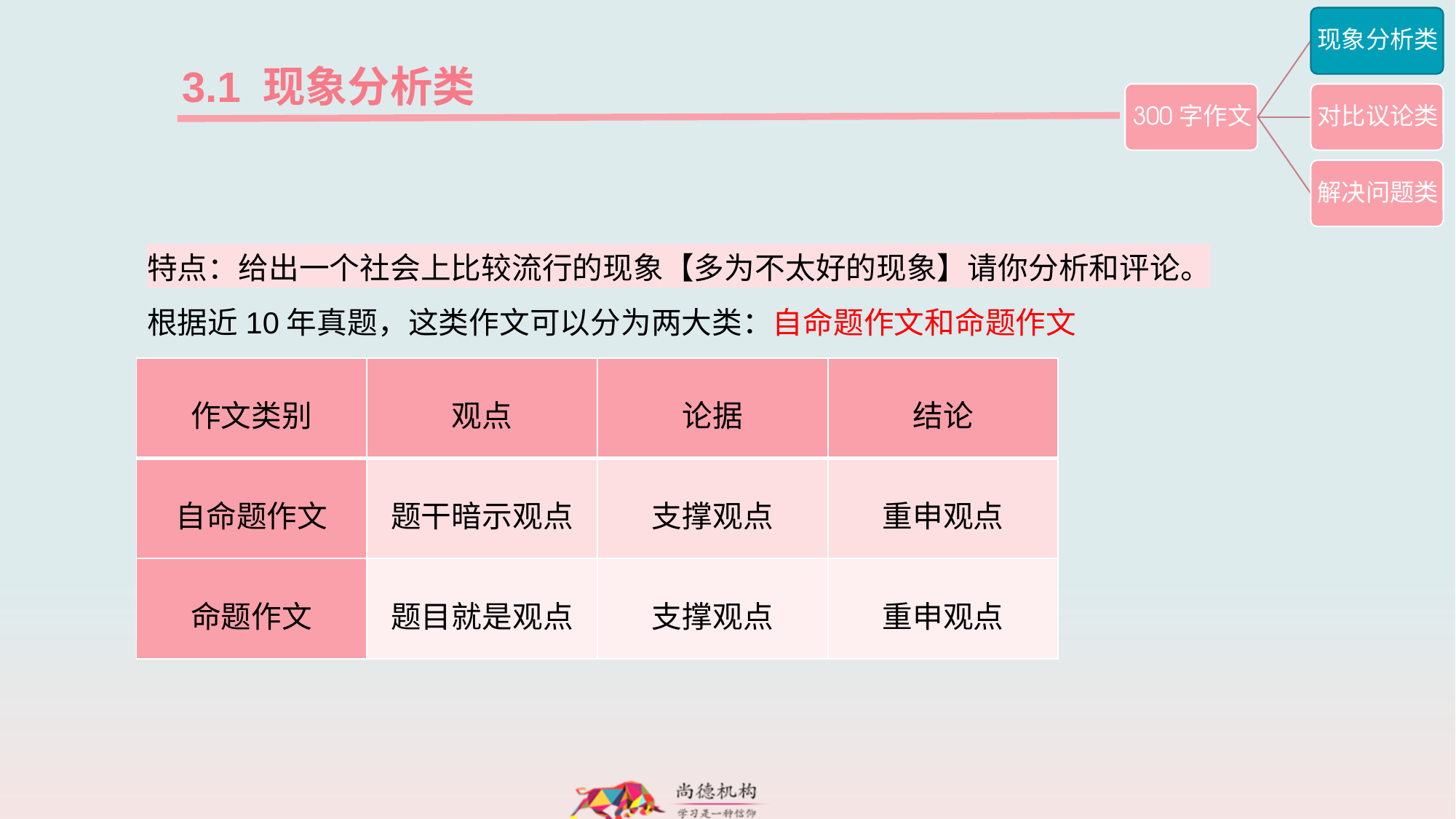

300字作文

现象分析类

对比议论类

解决问题类
3.1 现象分析类
特点：给出一个社会上比较流行的现象【多为不太好的现象】请你分析和评论。
根据近10年真题，这类作文可以分为两大类：自命题作文和命题作文

| 作文类别 | 观点 | 论据 | 结论 |
| --- | --- | --- | --- |
| 自命题作文 | 题干暗示观点 | 支撑观点 | 重申观点 |
| 命题作文 | 题目就是观点 | 支撑观点 | 重申观点 |